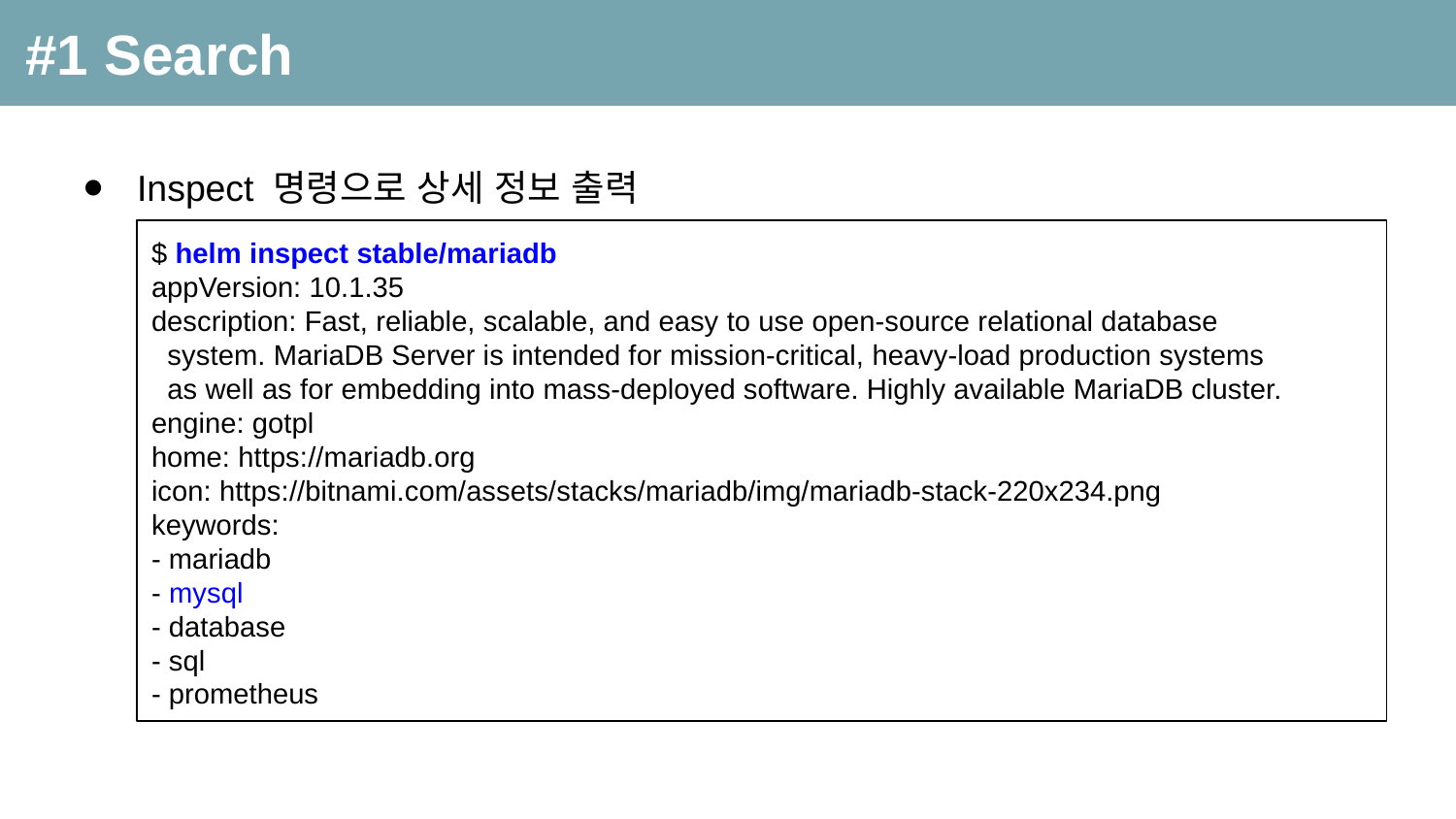

#1 Search
Inspect 명령으로 상세 정보 출력
$ helm inspect stable/mariadb
appVersion: 10.1.35
description: Fast, reliable, scalable, and easy to use open-source relational database
  system. MariaDB Server is intended for mission-critical, heavy-load production systems
  as well as for embedding into mass-deployed software. Highly available MariaDB cluster.
engine: gotpl
home: https://mariadb.org
icon: https://bitnami.com/assets/stacks/mariadb/img/mariadb-stack-220x234.png
keywords:
- mariadb
- mysql
- database
- sql
- prometheus